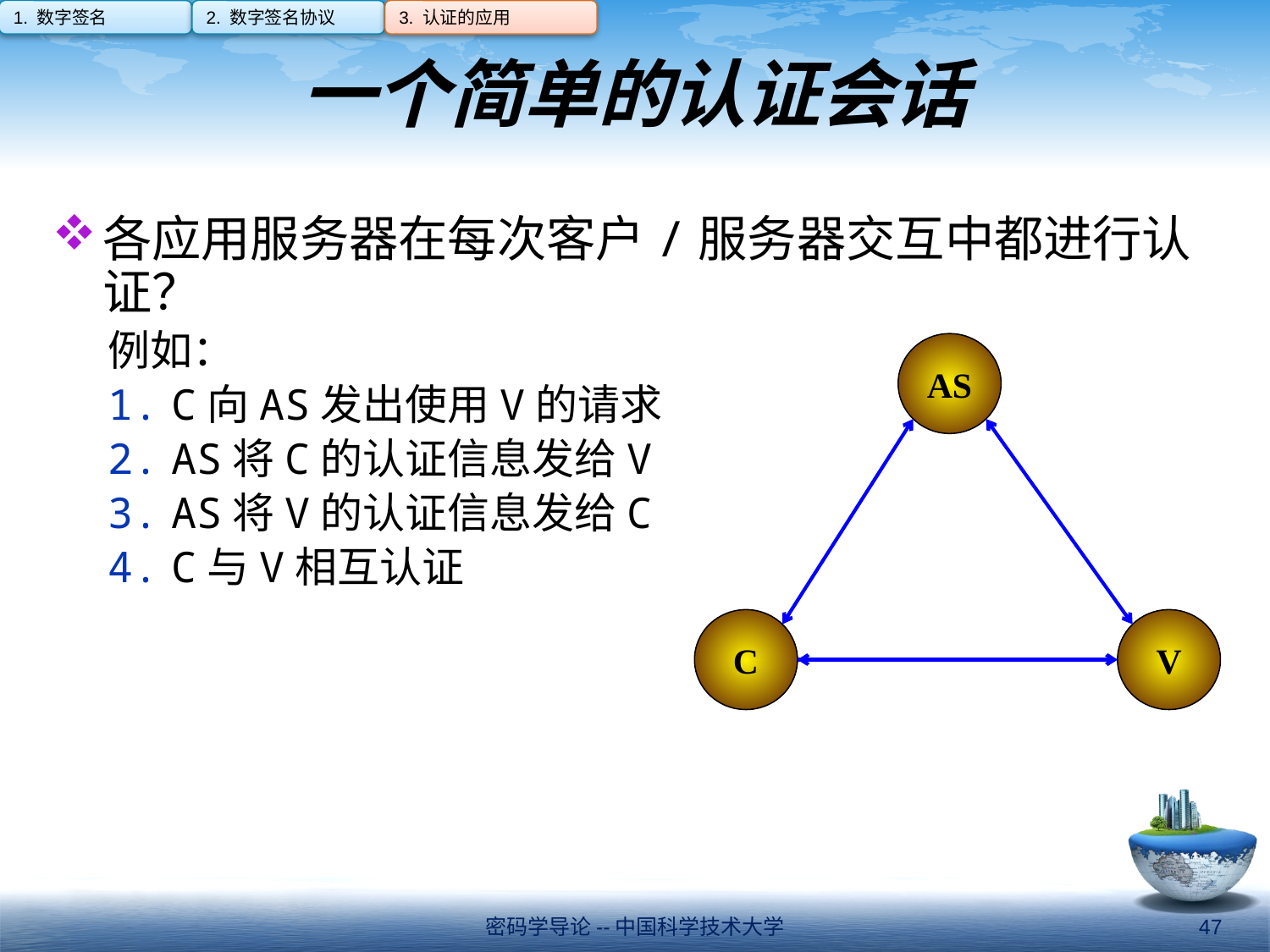

1. 数字签名
2. 数字签名协议
3. 认证的应用
# 一个简单的认证会话
各应用服务器在每次客户/服务器交互中都进行认证？
例如：
C向AS发出使用V的请求
AS将C的认证信息发给V
AS将V的认证信息发给C
C与V相互认证

AS
C
V
密码学导论--中国科学技术大学
47